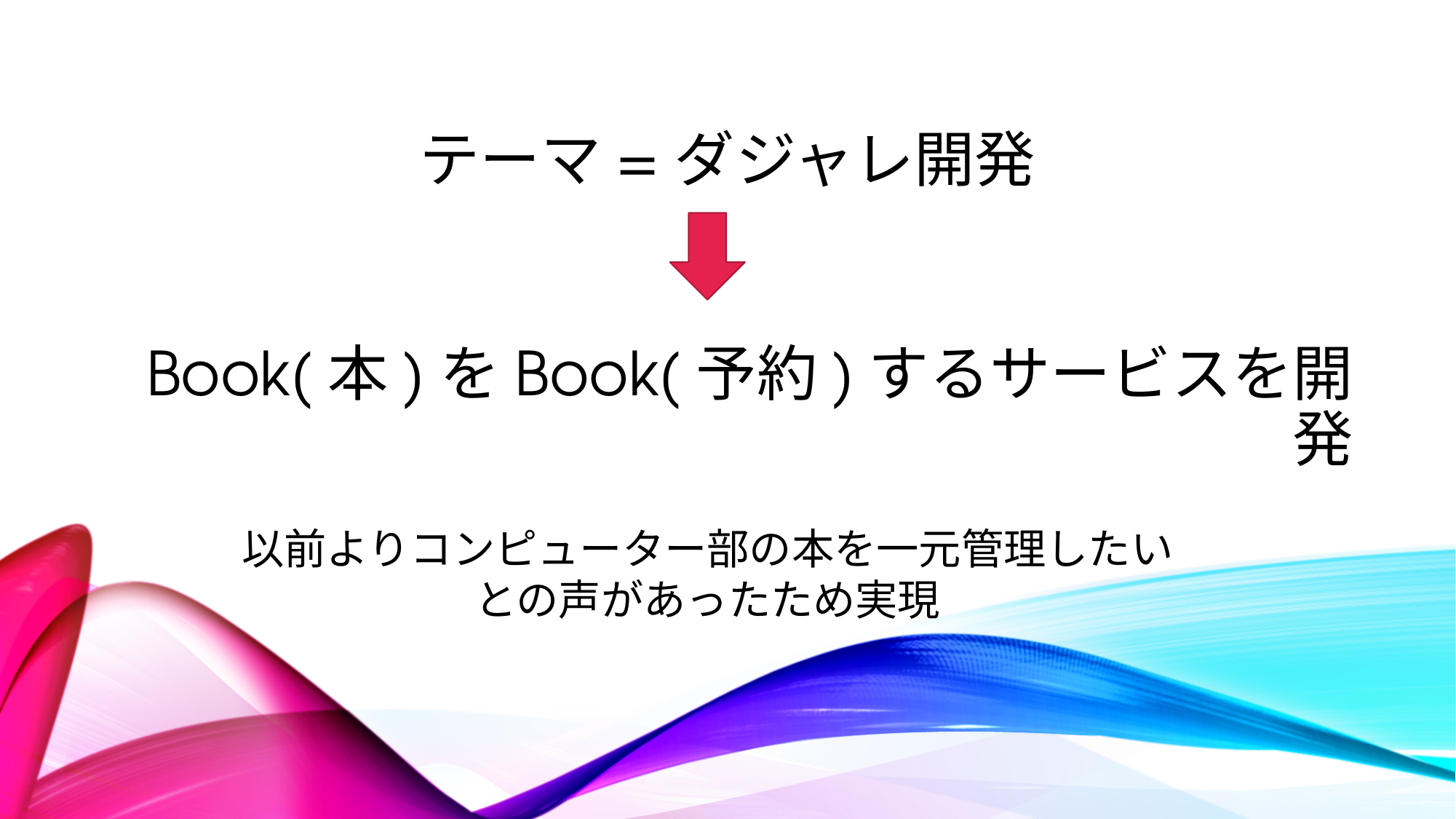

# テーマ=ダジャレ開発

Book(本)をBook(予約)するサービスを開発
以前よりコンピューター部の本を一元管理したい
との声があったため実現